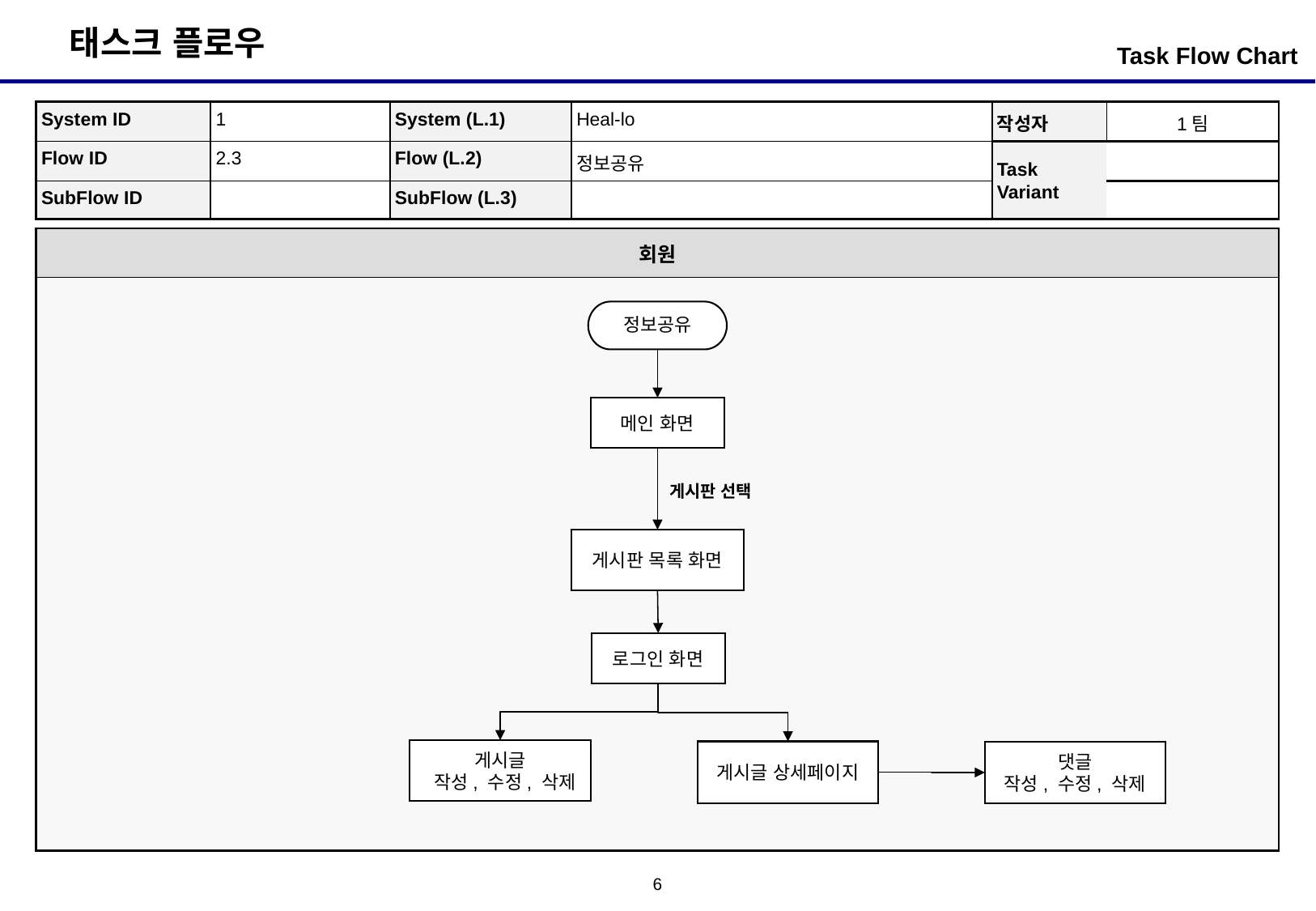

Task Flow Chart
| System ID | 1 | System (L.1) | Heal-lo | 작성자 | 1팀 |
| --- | --- | --- | --- | --- | --- |
| Flow ID | 2.3 | Flow (L.2) | 정보공유 | Task Variant |  |
| SubFlow ID |  | SubFlow (L.3) |  |  |  |
| 회원 |
| --- |
|  |
정보공유
메인 화면
게시판 선택
게시판 목록 화면
로그인 화면
게시글
 작성, 수정, 삭제
게시글 상세페이지
댓글
작성, 수정, 삭제